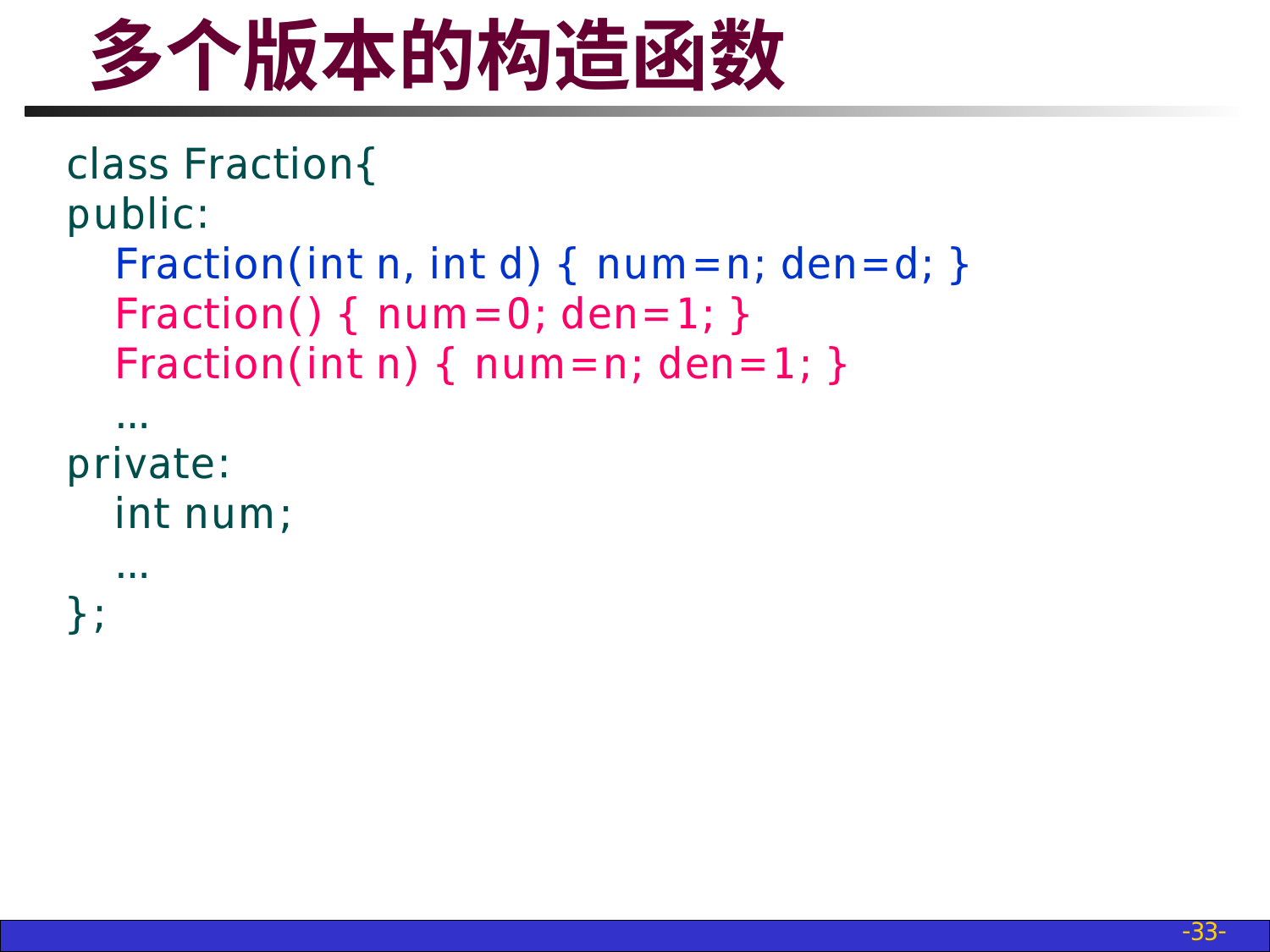

# 多个版本的构造函数
class Fraction{
public:
	Fraction(int n, int d) { num=n; den=d; }
	Fraction() { num=0; den=1; }
	Fraction(int n) { num=n; den=1; }
	…
private:
	int num;
	…
};
-33-